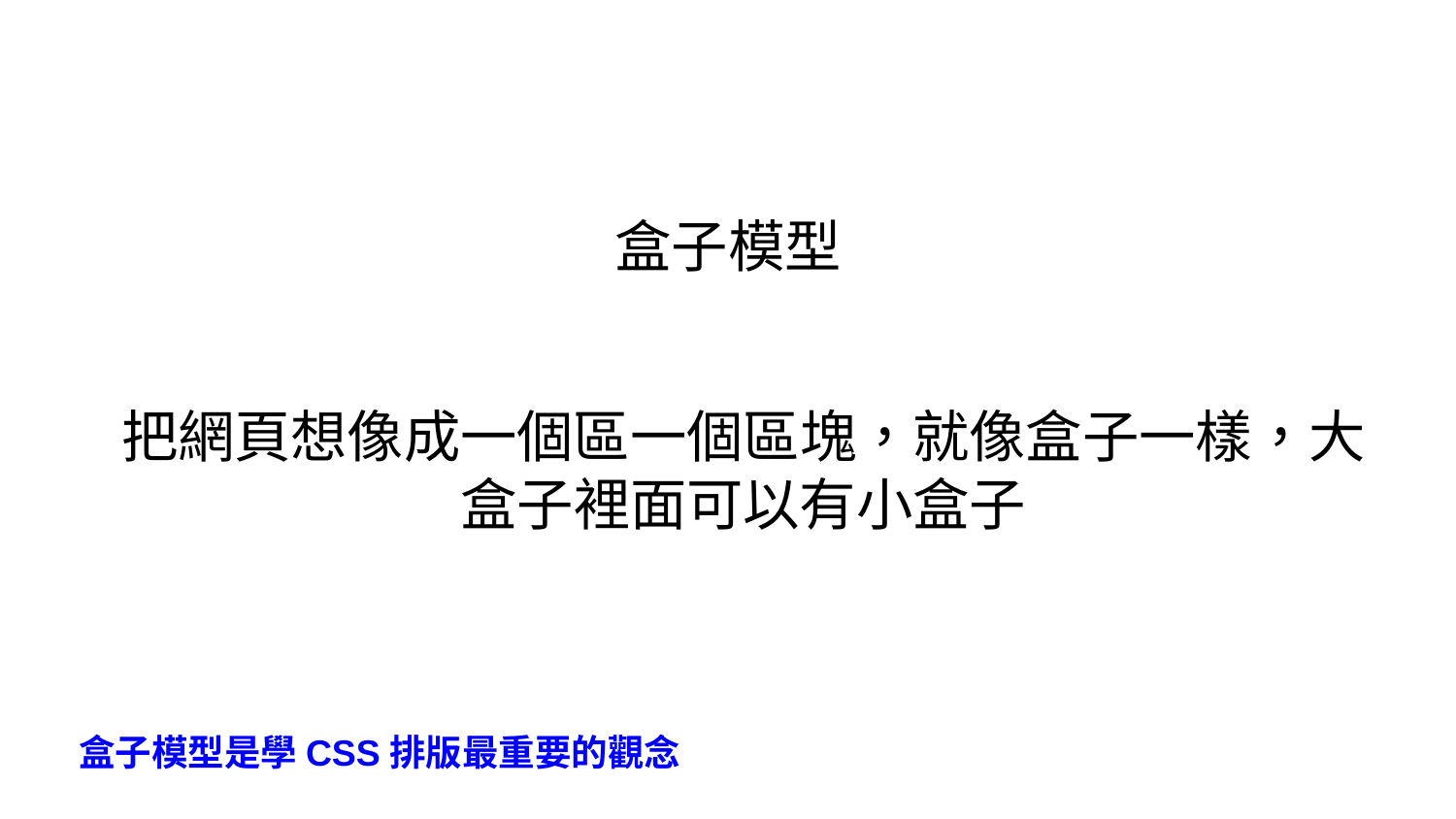

# 盒子模型
把網頁想像成一個區一個區塊，就像盒子一樣，大盒子裡面可以有小盒子
盒子模型是學CSS排版最重要的觀念